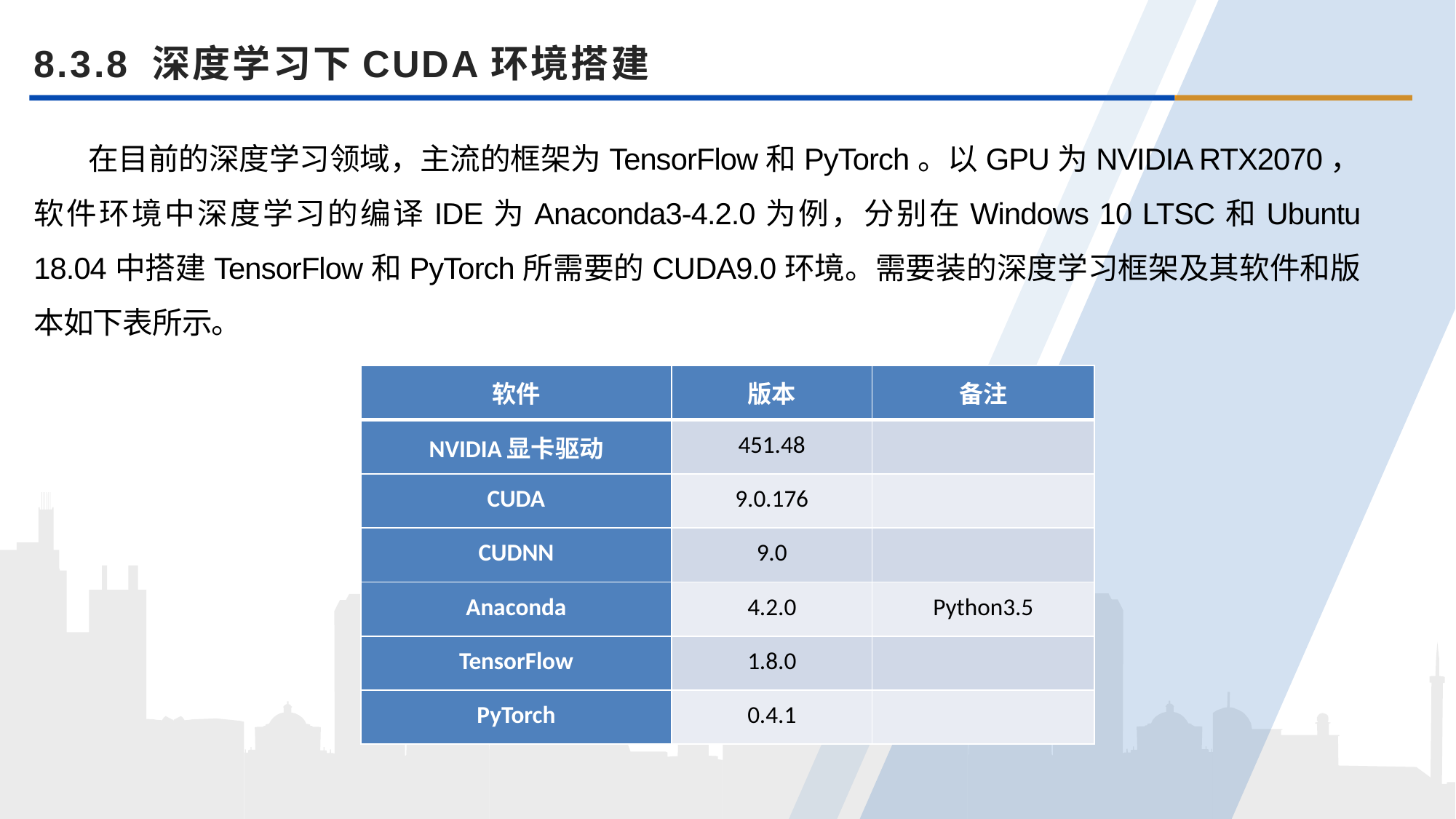

8.3.8 深度学习下CUDA环境搭建
在目前的深度学习领域，主流的框架为TensorFlow和PyTorch。以GPU为NVIDIA RTX2070，软件环境中深度学习的编译IDE为Anaconda3-4.2.0为例，分别在Windows 10 LTSC和Ubuntu 18.04中搭建TensorFlow和PyTorch所需要的CUDA9.0环境。需要装的深度学习框架及其软件和版本如下表所示。
| 软件 | 版本 | 备注 |
| --- | --- | --- |
| NVIDIA显卡驱动 | 451.48 |  |
| CUDA | 9.0.176 |  |
| CUDNN | 9.0 |  |
| Anaconda | 4.2.0 | Python3.5 |
| TensorFlow | 1.8.0 |  |
| PyTorch | 0.4.1 |  |